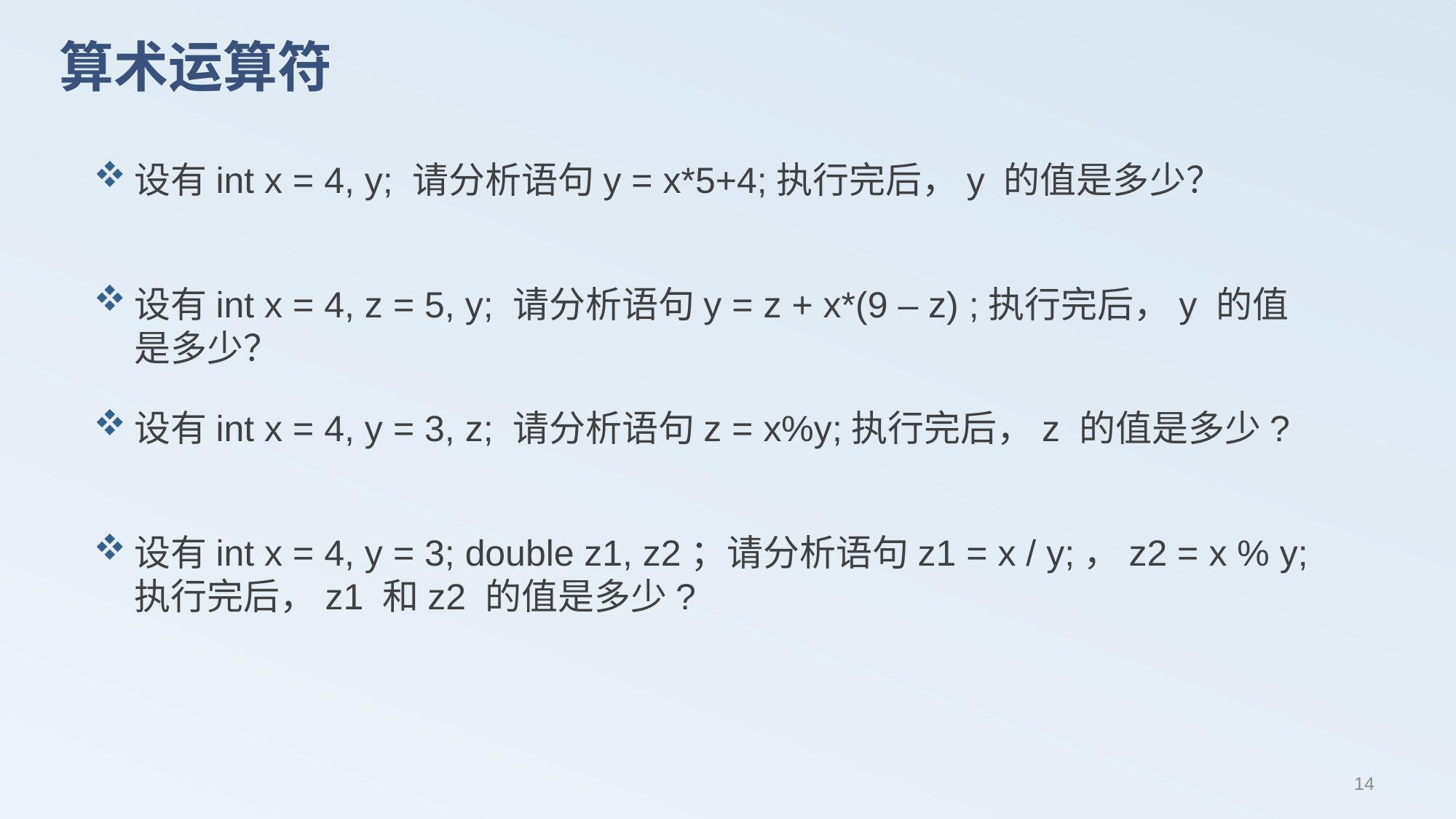

# 算术运算符
设有int x = 4, y; 请分析语句y = x*5+4;执行完后，y 的值是多少？
设有int x = 4, z = 5, y; 请分析语句y = z + x*(9 – z) ;执行完后，y 的值是多少？
设有int x = 4, y = 3, z; 请分析语句z = x%y;执行完后，z 的值是多少?
设有int x = 4, y = 3; double z1, z2；请分析语句z1 = x / y;，z2 = x % y;执行完后，z1 和z2 的值是多少?